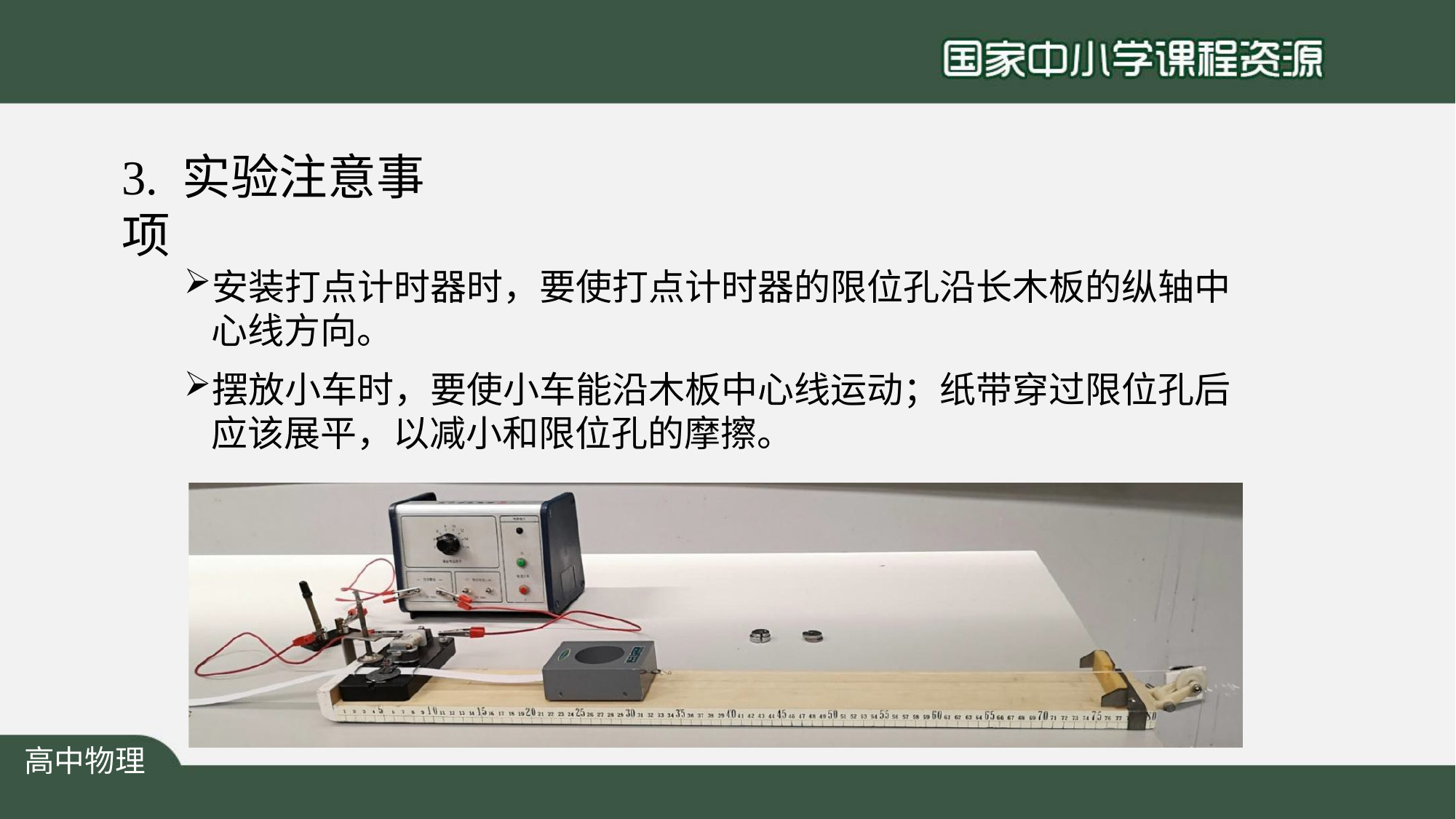

# 3. 实验注意事项
安装打点计时器时，要使打点计时器的限位孔沿长木板的纵轴中 心线方向。
摆放小车时，要使小车能沿木板中心线运动；纸带穿过限位孔后 应该展平，以减小和限位孔的摩擦。

高中物理